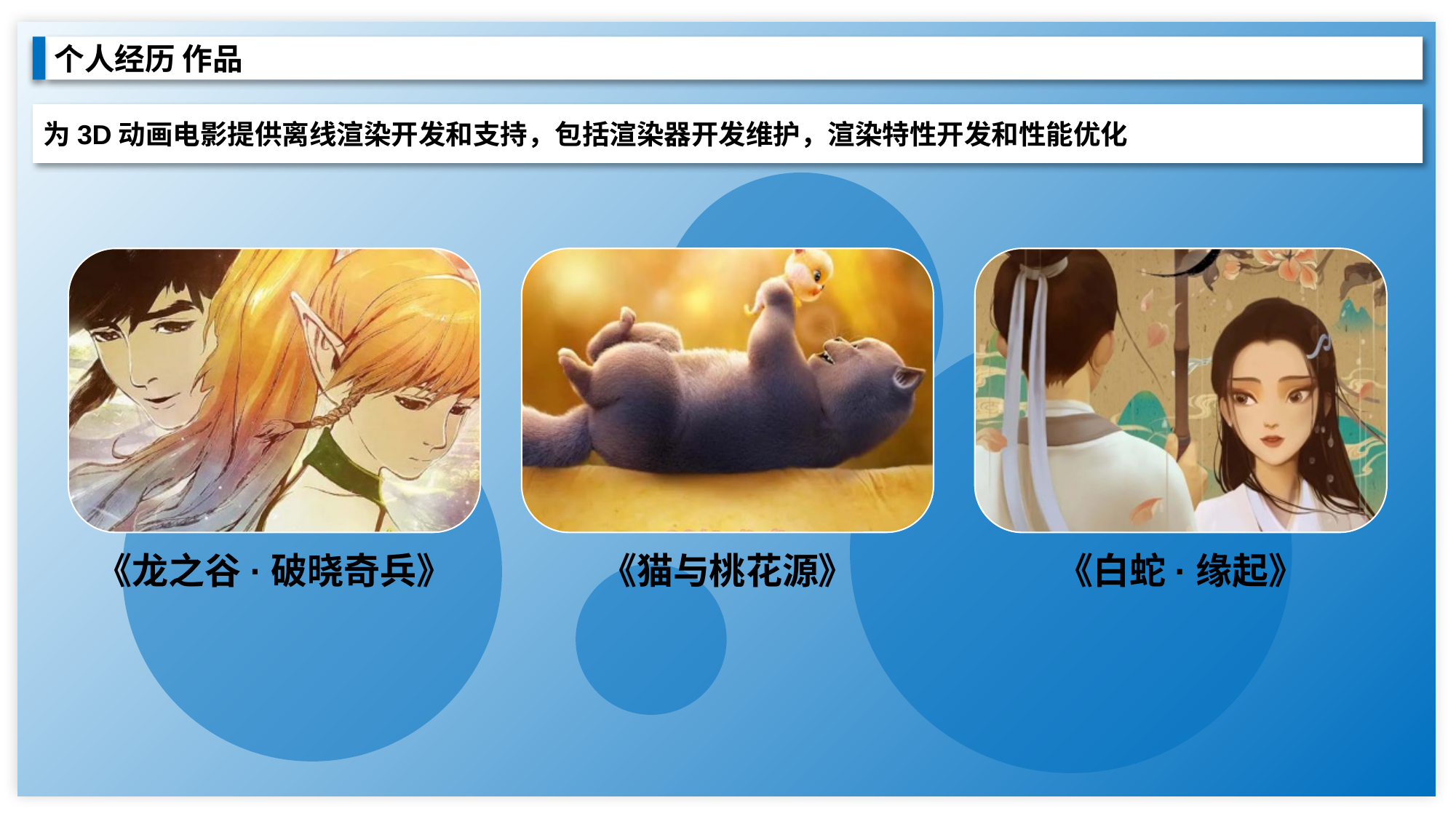

个人经历 作品
为3D动画电影提供离线渲染开发和支持，包括渲染器开发维护，渲染特性开发和性能优化

《龙之谷·破晓奇兵》
《猫与桃花源》
《白蛇·缘起》